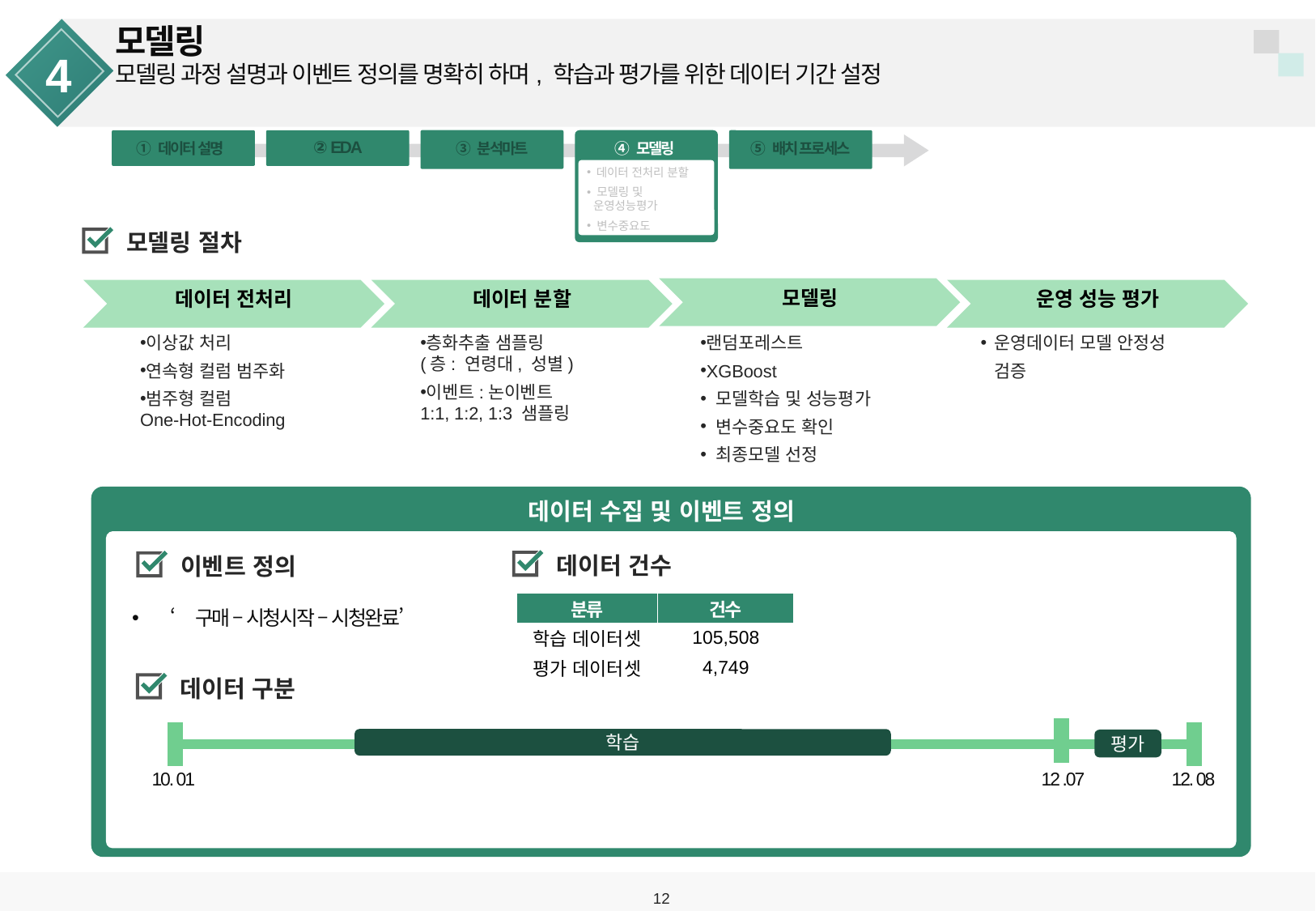

모델링

4
모델링 과정 설명과 이벤트 정의를 명확히 하며, 학습과 평가를 위한 데이터 기간 설정

② EDA
① 데이터 설명
③ 분석마트
④ 모델링
⑤ 배치 프로세스

 데이터 전처리 분할
 모델링
 운영 성능 평가

 데이터 전처리 분할
 모델링 및
  운영성능평가
 변수중요도

모델링 절차
모델링
데이터 전처리
데이터 분할
운영 성능 평가
이상값 처리
연속형 컬럼 범주화
범주형 컬럼
One-Hot-Encoding
층화추출 샘플링
(층: 연령대, 성별)
이벤트:논이벤트
1:1, 1:2, 1:3 샘플링
랜덤포레스트
XGBoost
 모델학습 및 성능평가
 변수중요도 확인
 최종모델 선정
 운영데이터 모델 안정성
  검증

데이터 수집 및 이벤트 정의

데이터 건수

이벤트 정의
‘구매 – 시청시작 – 시청완료’
| 분류 | 건수 |
| --- | --- |
| 학습 데이터셋 | 105,508 |
| 평가 데이터셋 | 4,749 |

데이터 구분

학습
평가
10. 01
12 .07
12. 08
12
12